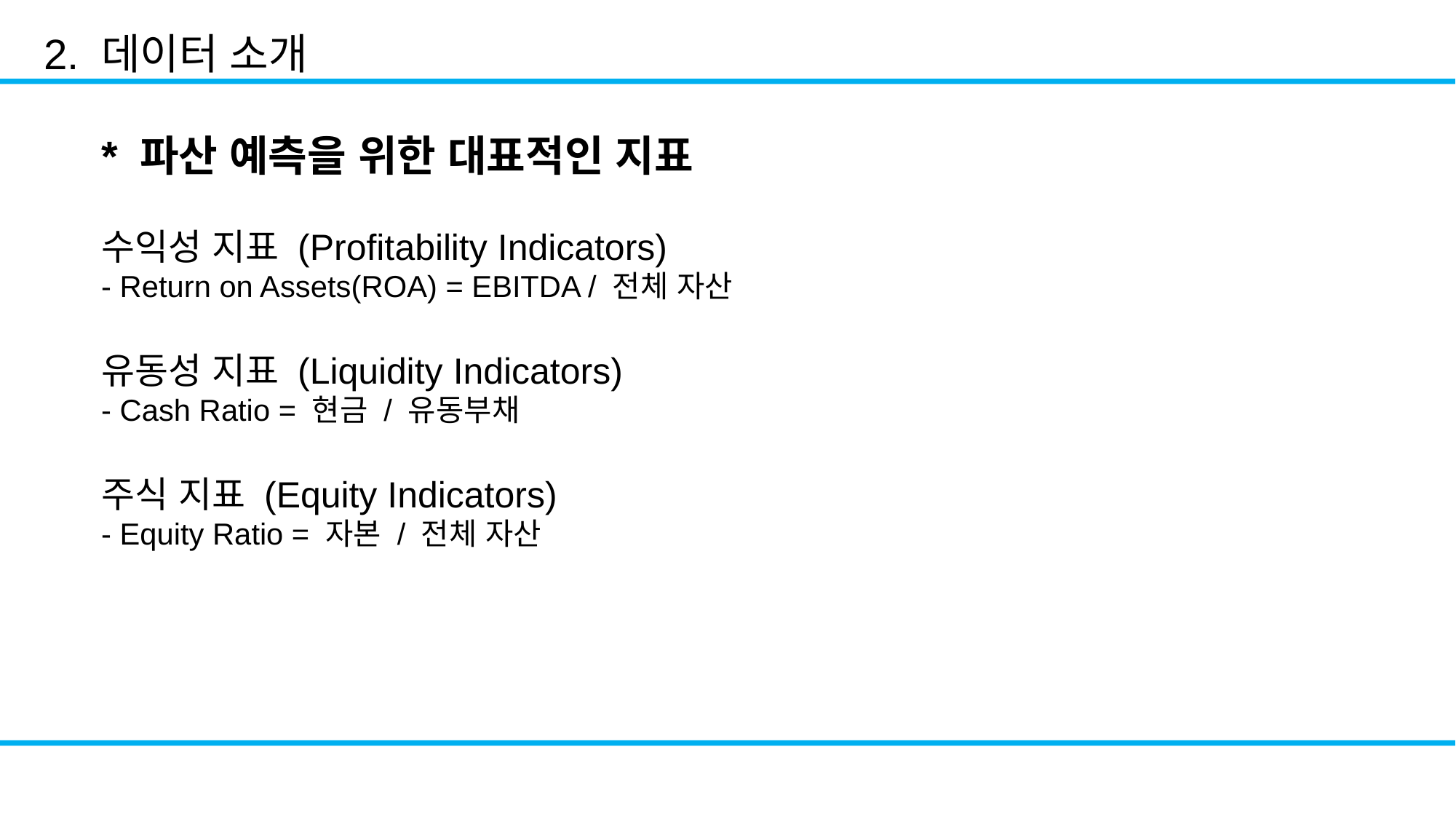

2. 데이터 소개

* 파산 예측을 위한 대표적인 지표

수익성 지표 (Profitability Indicators)
- Return on Assets(ROA) = EBITDA / 전체 자산

유동성 지표 (Liquidity Indicators)
- Cash Ratio = 현금 / 유동부채

주식 지표 (Equity Indicators)
- Equity Ratio = 자본 / 전체 자산